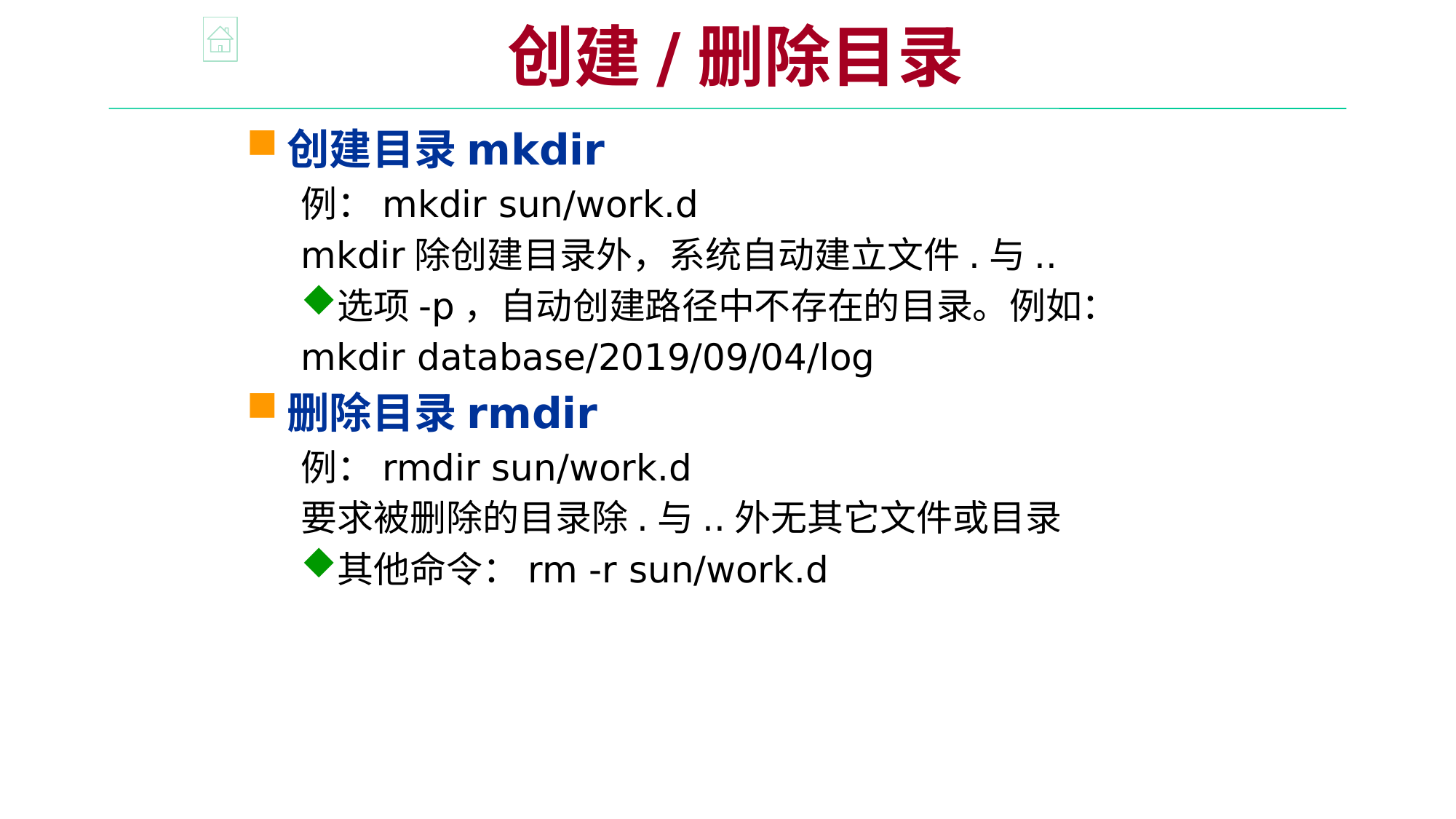

创建/删除目录

创建目录mkdir
例：mkdir sun/work.d
mkdir除创建目录外，系统自动建立文件.与..
选项-p，自动创建路径中不存在的目录。例如：
mkdir database/2019/09/04/log
删除目录rmdir
例：rmdir sun/work.d
要求被删除的目录除.与..外无其它文件或目录
其他命令：rm -r sun/work.d